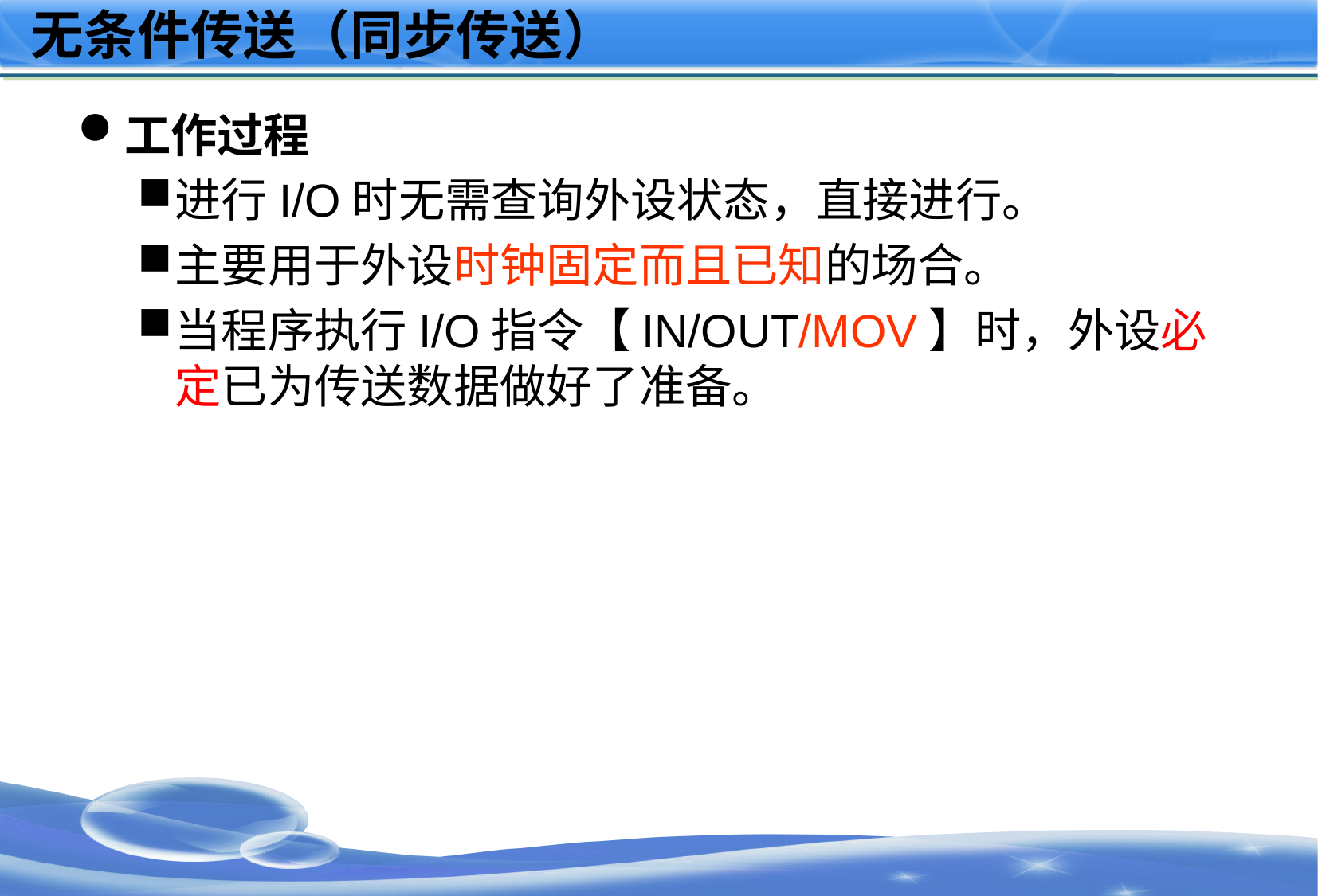

# 无条件传送（同步传送）
工作过程
进行I/O时无需查询外设状态，直接进行。
主要用于外设时钟固定而且已知的场合。
当程序执行I/O指令【IN/OUT/MOV】时，外设必定已为传送数据做好了准备。